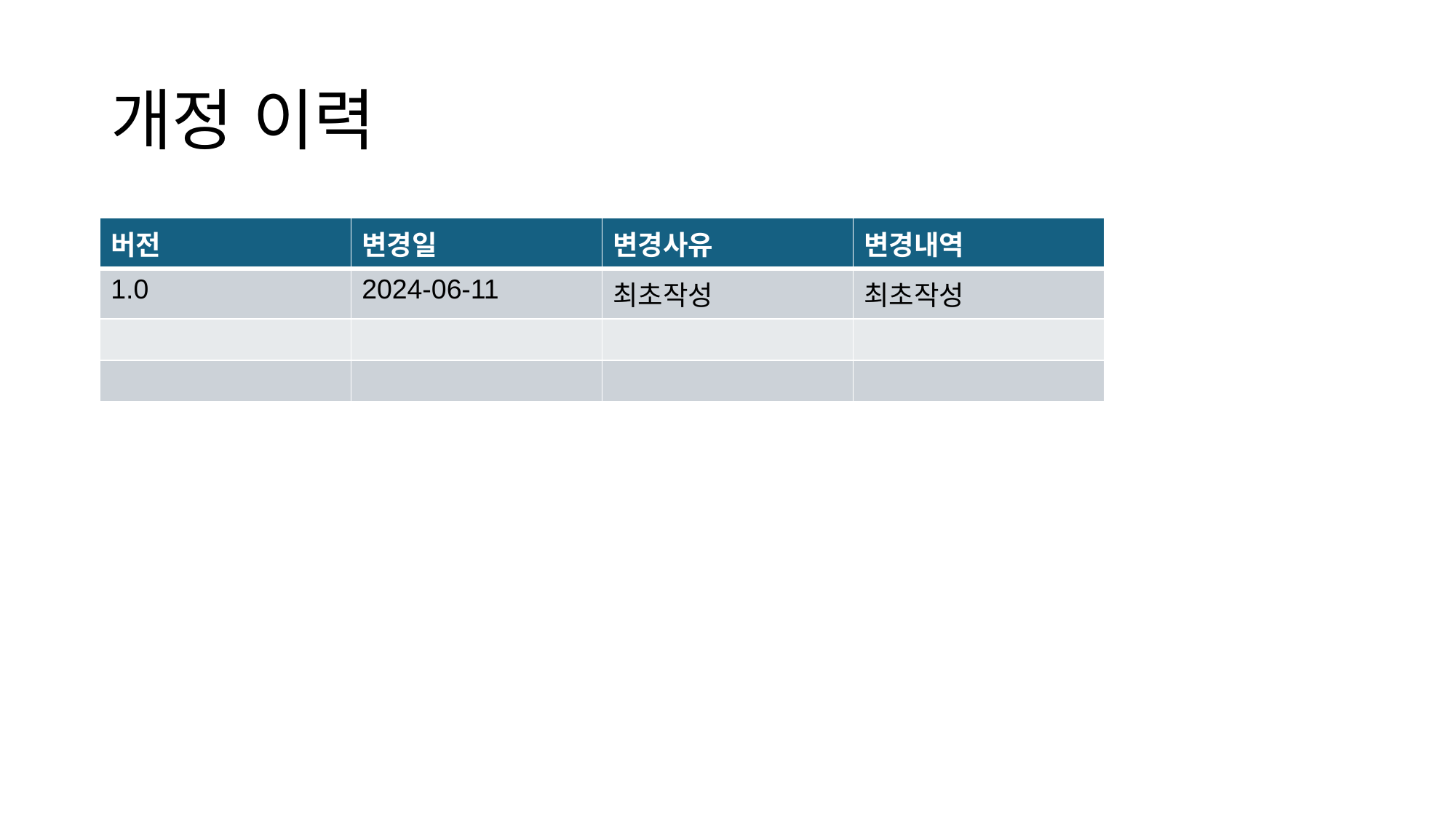

# 개정 이력
| 버전 | 변경일 | 변경사유 | 변경내역 |
| --- | --- | --- | --- |
| 1.0 | 2024-06-11 | 최초작성 | 최초작성 |
|  |  |  |  |
|  |  |  |  |